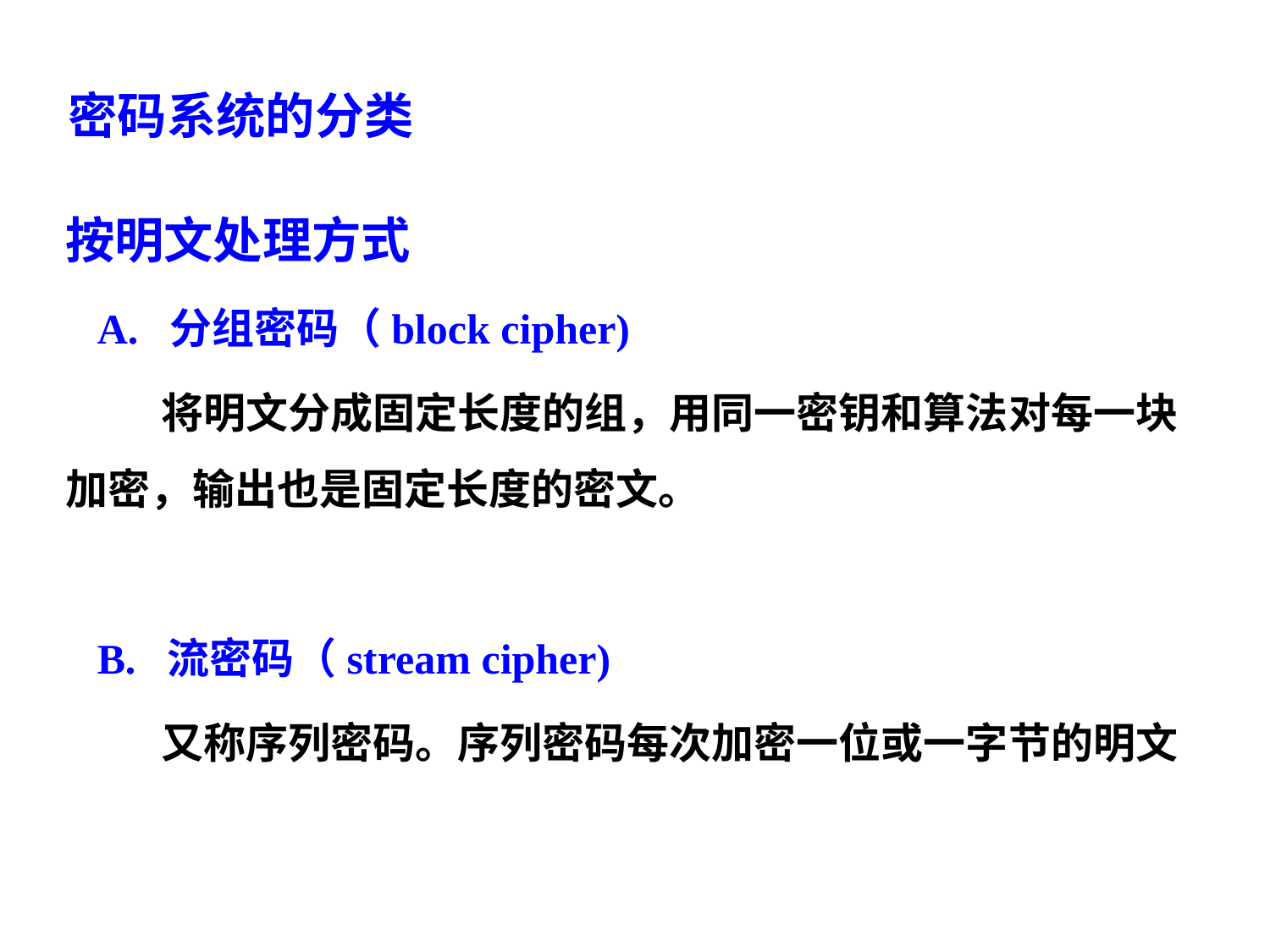

密码系统的分类
按明文处理方式
   A.  分组密码（block cipher)
         将明文分成固定长度的组，用同一密钥和算法对每一块加密，输出也是固定长度的密文。

   B.  流密码（stream cipher)
         又称序列密码。序列密码每次加密一位或一字节的明文